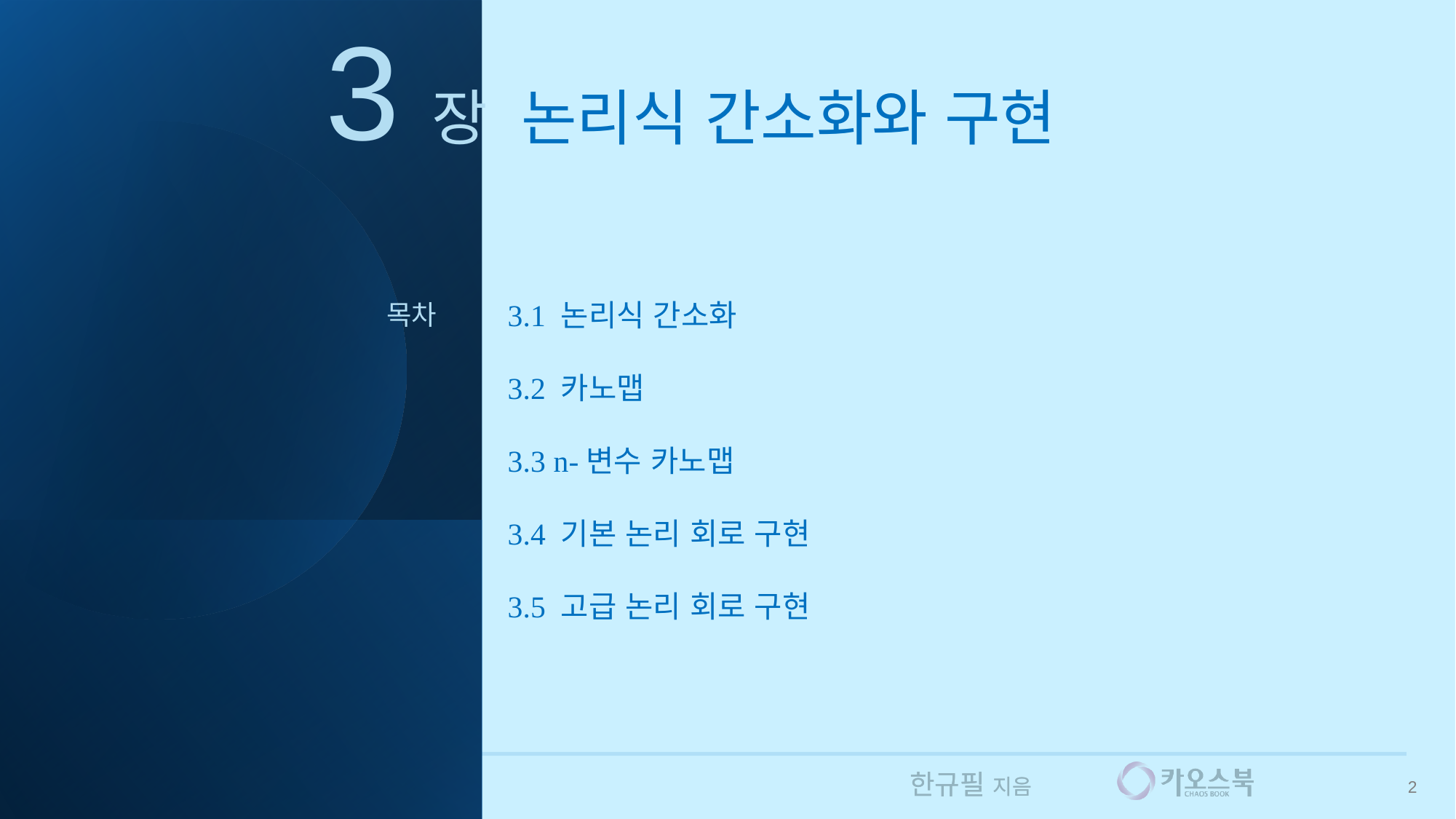

3장  논리식 간소화와 구현

3.1 논리식 간소화
3.2 카노맵
3.3 n-변수 카노맵
3.4 기본 논리 회로 구현
3.5 고급 논리 회로 구현
# 목차

2